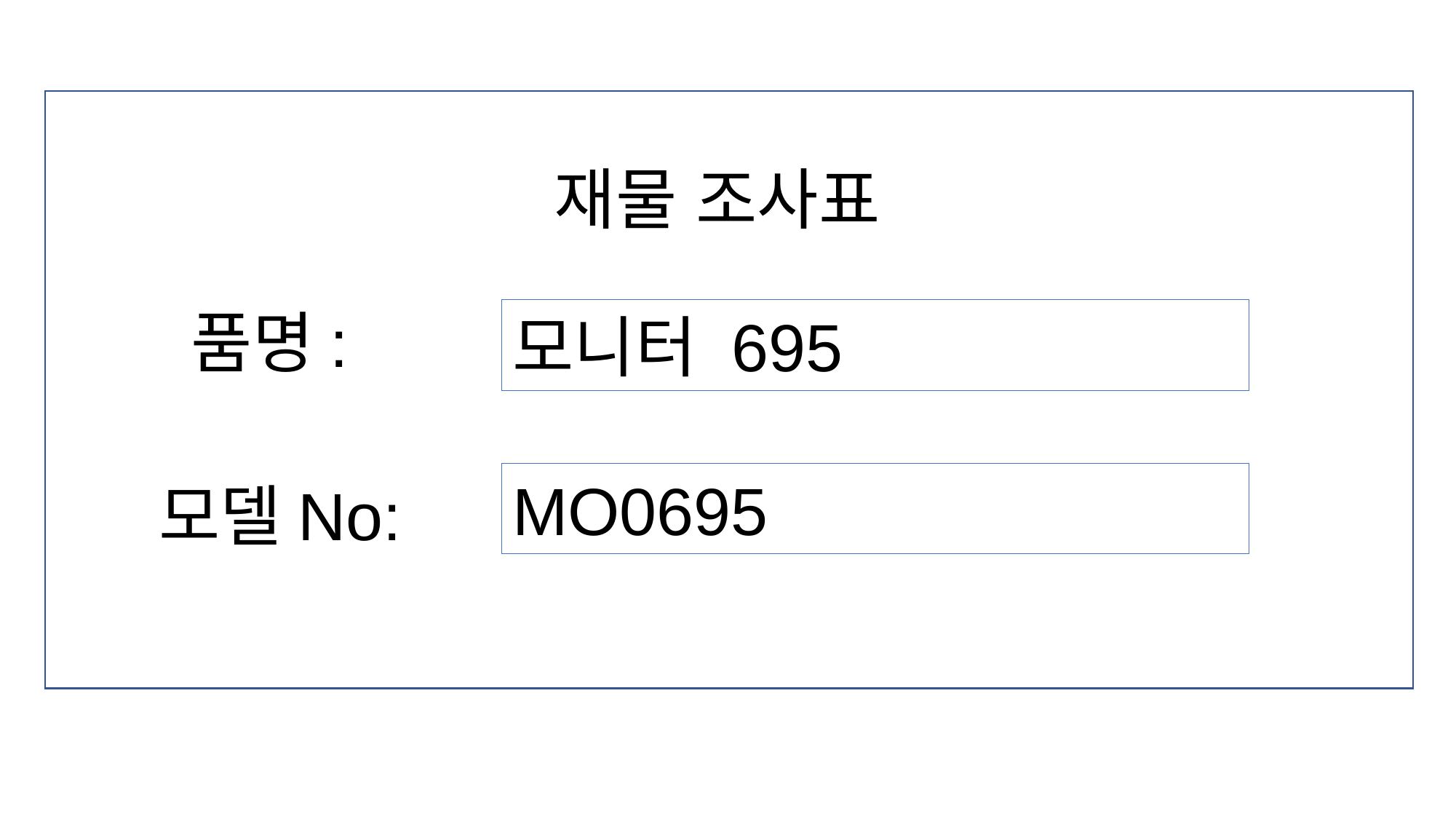

재물 조사표
품명:
모니터 695
MO0695
모델No: